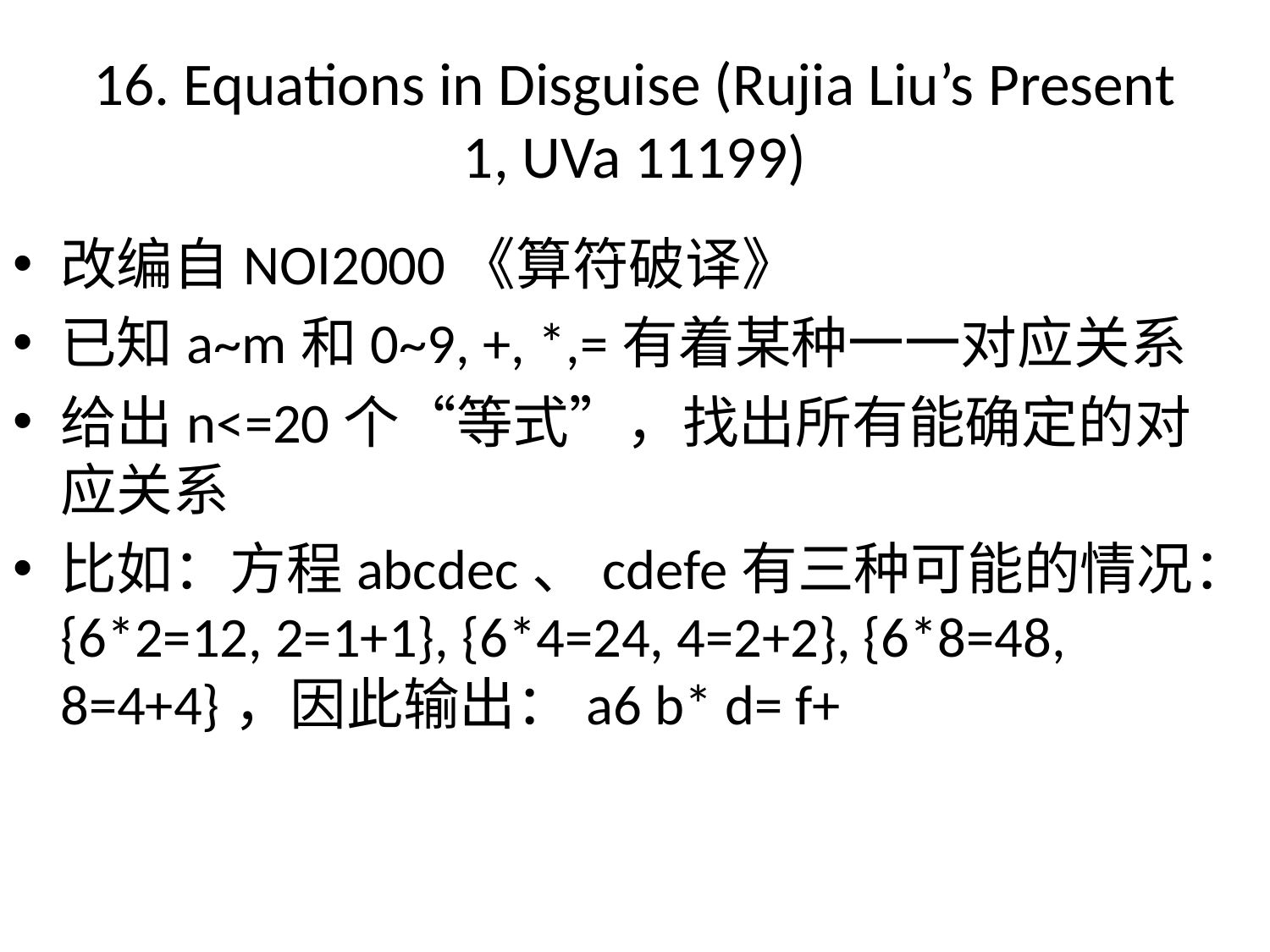

# 16. Equations in Disguise (Rujia Liu’s Present 1, UVa 11199)
改编自NOI2000《算符破译》
已知a~m和0~9, +, *,=有着某种一一对应关系
给出n<=20个“等式”，找出所有能确定的对应关系
比如：方程abcdec、cdefe有三种可能的情况：{6*2=12, 2=1+1}, {6*4=24, 4=2+2}, {6*8=48, 8=4+4}，因此输出：a6 b* d= f+